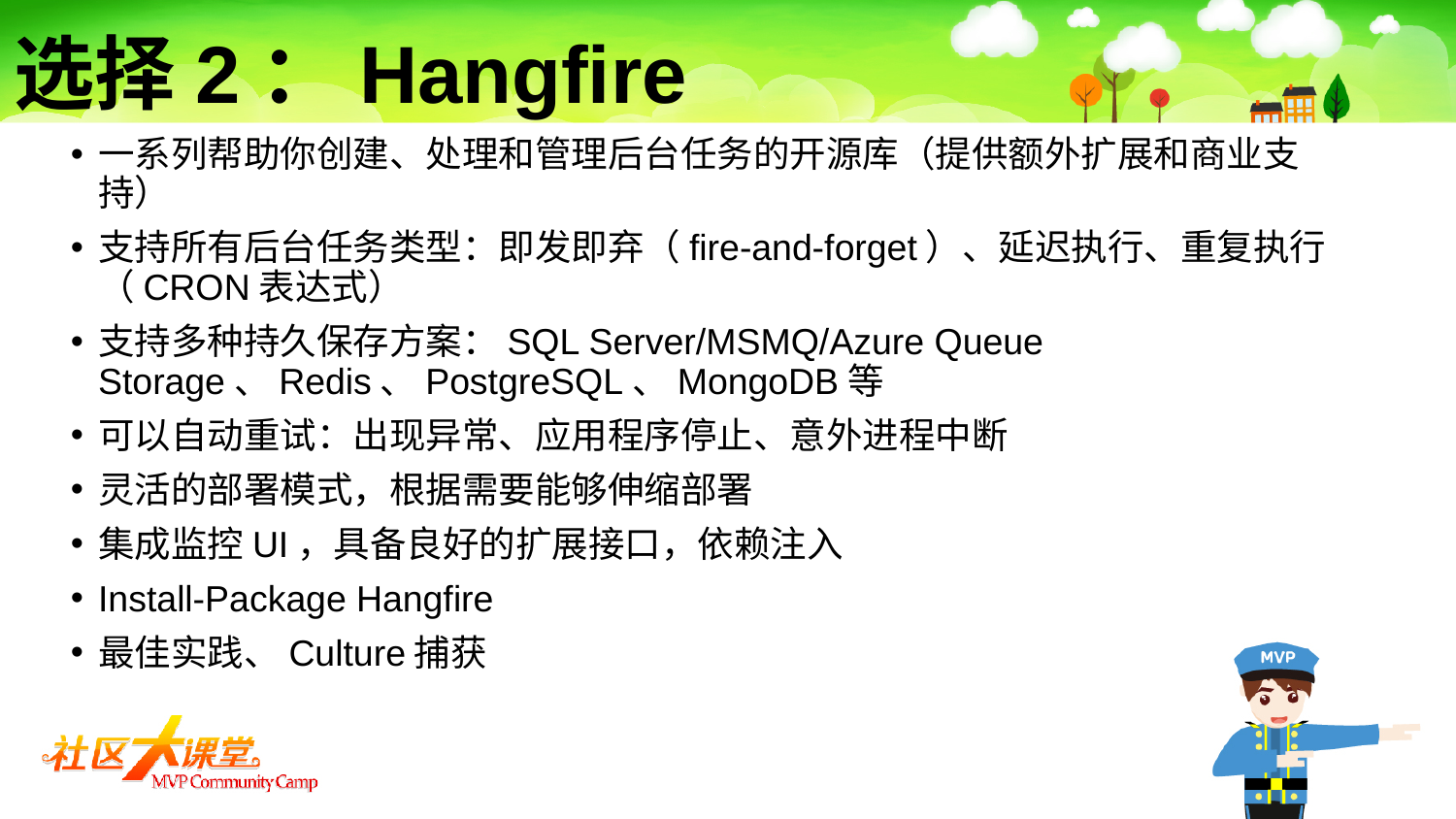

# 选择2：Hangfire
一系列帮助你创建、处理和管理后台任务的开源库（提供额外扩展和商业支持）
支持所有后台任务类型：即发即弃（fire-and-forget）、延迟执行、重复执行（CRON表达式）
支持多种持久保存方案：SQL Server/MSMQ/Azure Queue Storage、Redis、PostgreSQL、MongoDB等
可以自动重试：出现异常、应用程序停止、意外进程中断
灵活的部署模式，根据需要能够伸缩部署
集成监控UI，具备良好的扩展接口，依赖注入
Install-Package Hangfire
最佳实践、Culture捕获